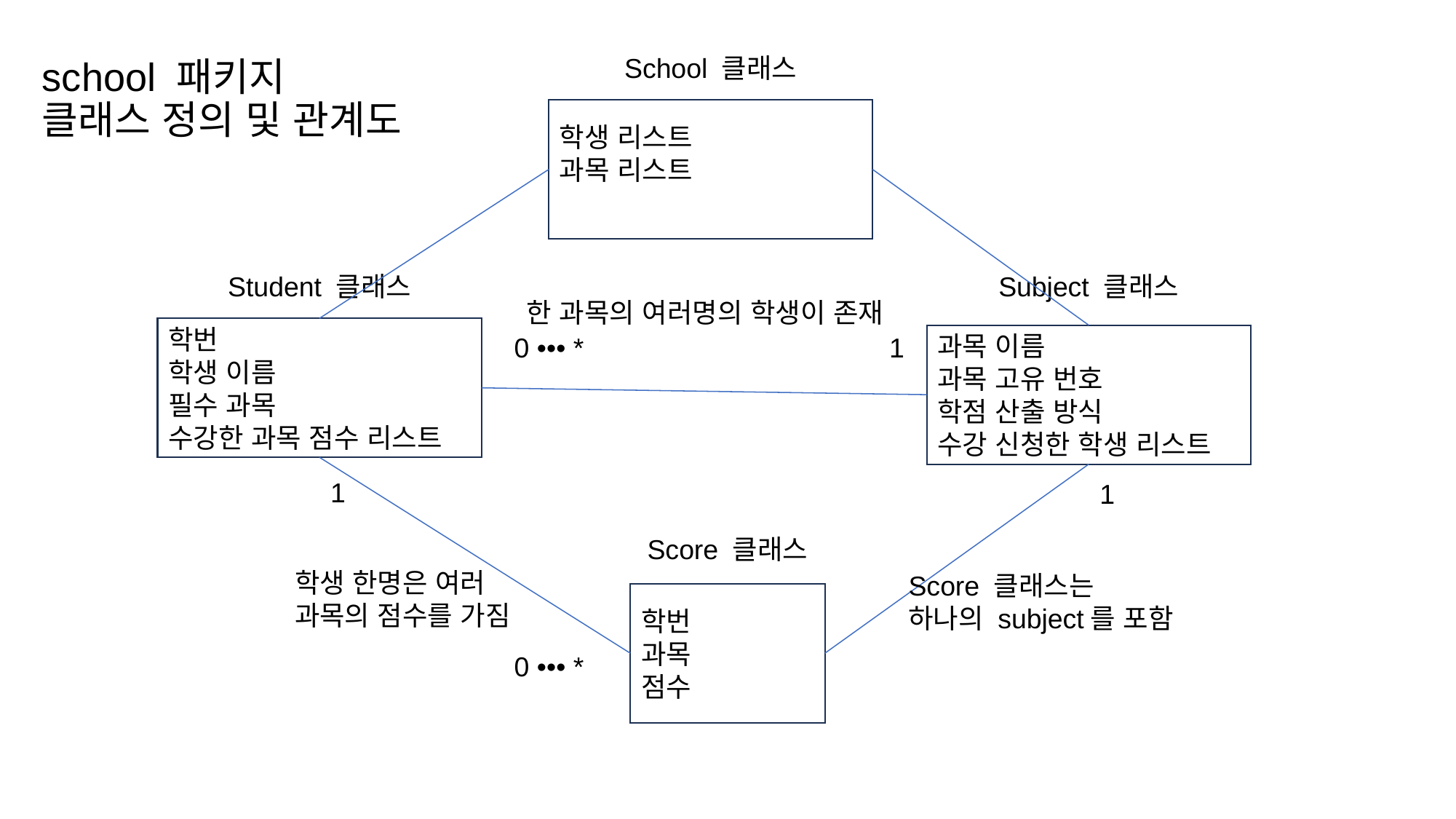

# school 패키지
클래스 정의 및 관계도
School 클래스
학생 리스트
과목 리스트

Student 클래스
Subject 클래스
한 과목의 여러명의 학생이 존재
학번
학생 이름
필수 과목
수강한 과목 점수 리스트
1
과목 이름
과목 고유 번호
학점 산출 방식
수강 신청한 학생 리스트
0 ••• *
1
1
Score 클래스
학생 한명은 여러
과목의 점수를 가짐
Score 클래스는
하나의 subject를 포함
학번
과목
점수
0 ••• *